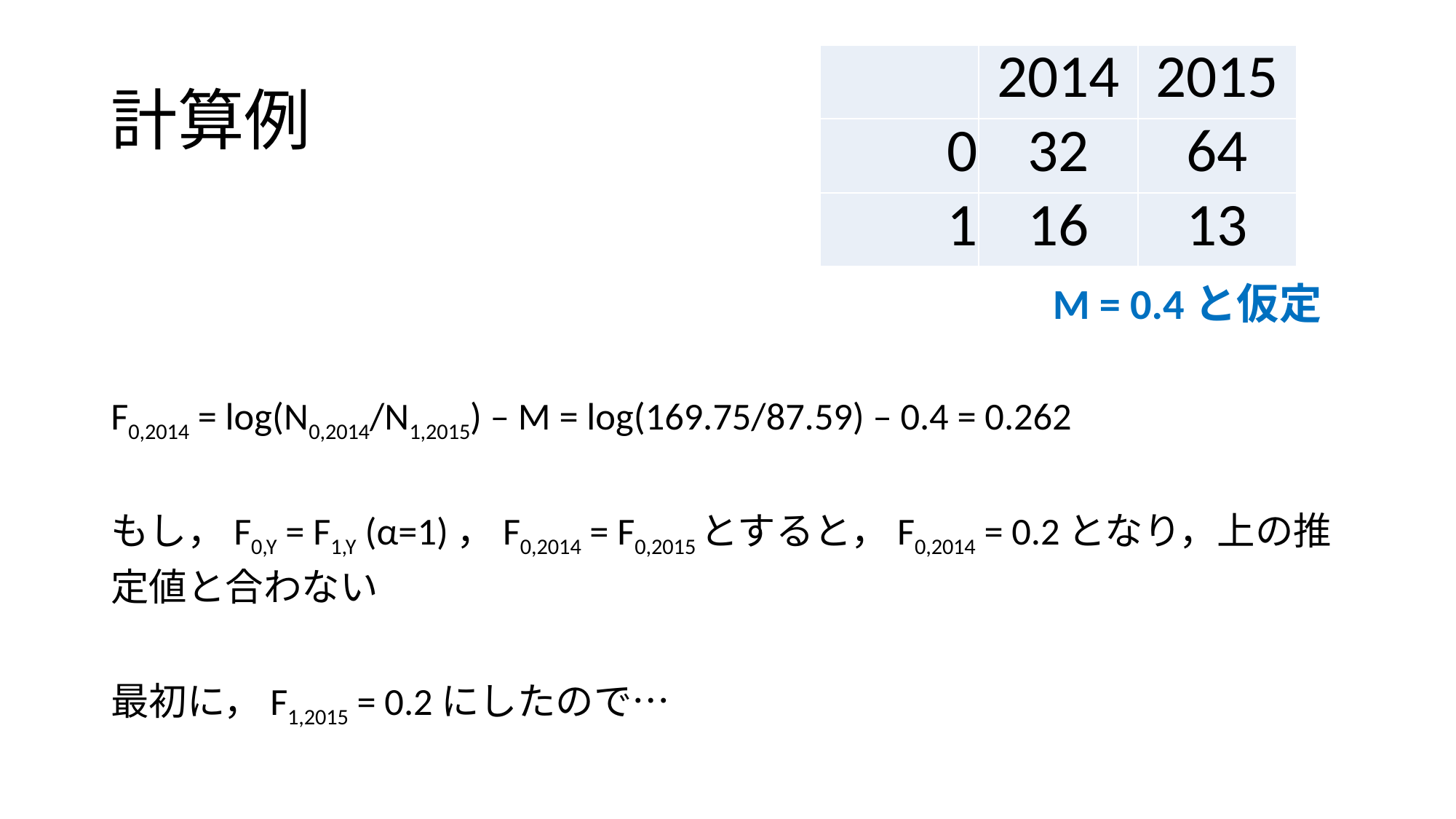

# 計算例
|  | 2014 | 2015 |
| --- | --- | --- |
| 0 | 32 | 64 |
| 1 | 16 | 13 |

F0,2014 = log(N0,2014/N1,2015) – M = log(169.75/87.59) – 0.4 = 0.262

もし，F0,Y = F1,Y (α=1)，F0,2014 = F0,2015とすると，F0,2014 = 0.2となり，上の推
定値と合わない

最初に，F1,2015 = 0.2にしたので…
M = 0.4と仮定